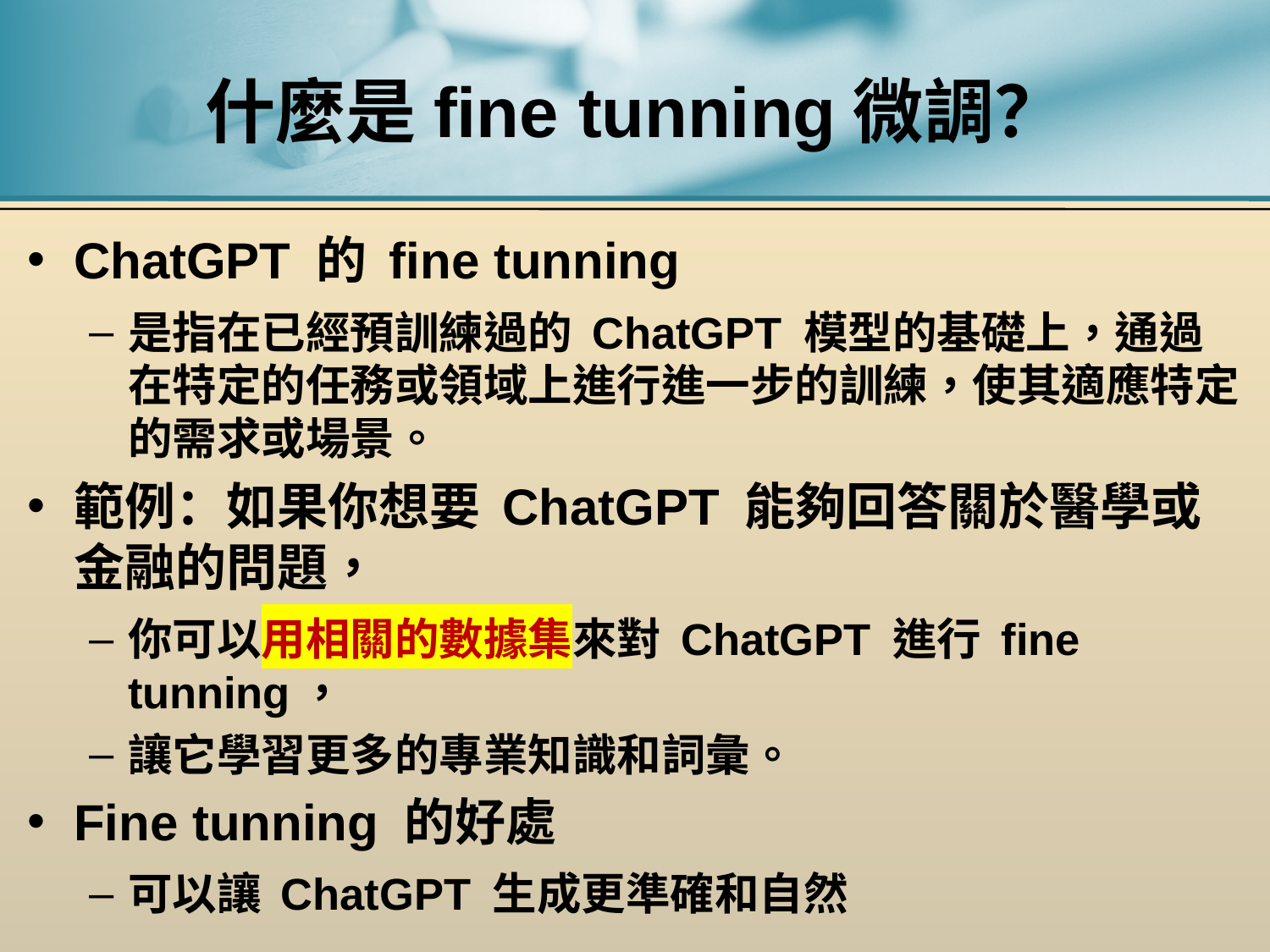

# 什麼是fine tunning微調？
ChatGPT 的 fine tunning
是指在已經預訓練過的 ChatGPT 模型的基礎上，通過在特定的任務或領域上進行進一步的訓練，使其適應特定的需求或場景。
範例：如果你想要 ChatGPT 能夠回答關於醫學或金融的問題，
你可以用相關的數據集來對 ChatGPT 進行 fine tunning，
讓它學習更多的專業知識和詞彙。
Fine tunning 的好處
可以讓 ChatGPT 生成更準確和自然